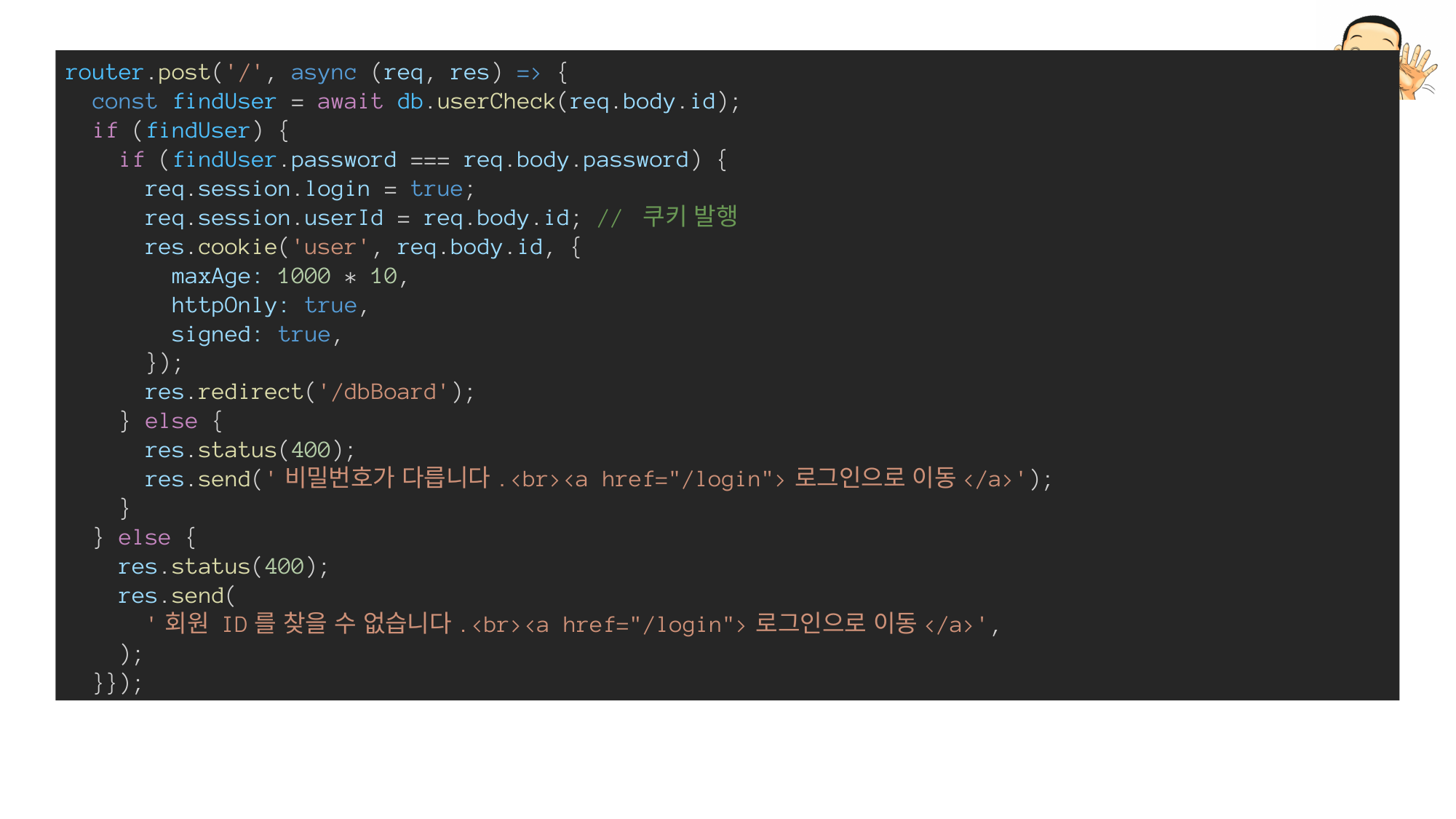

router.post('/', async (req, res) => {
  const findUser = await db.userCheck(req.body.id);
  if (findUser) {
    if (findUser.password === req.body.password) {
      req.session.login = true;
      req.session.userId = req.body.id; // 쿠키 발행
      res.cookie('user', req.body.id, {
        maxAge: 1000 * 10,
        httpOnly: true,
        signed: true,
      });
      res.redirect('/dbBoard');
    } else {
      res.status(400);
      res.send('비밀번호가 다릅니다.<br><a href="/login">로그인으로 이동</a>');
    }
  } else {
    res.status(400);
    res.send(
      '회원 ID를 찾을 수 없습니다.<br><a href="/login">로그인으로 이동</a>',
    );
  }});